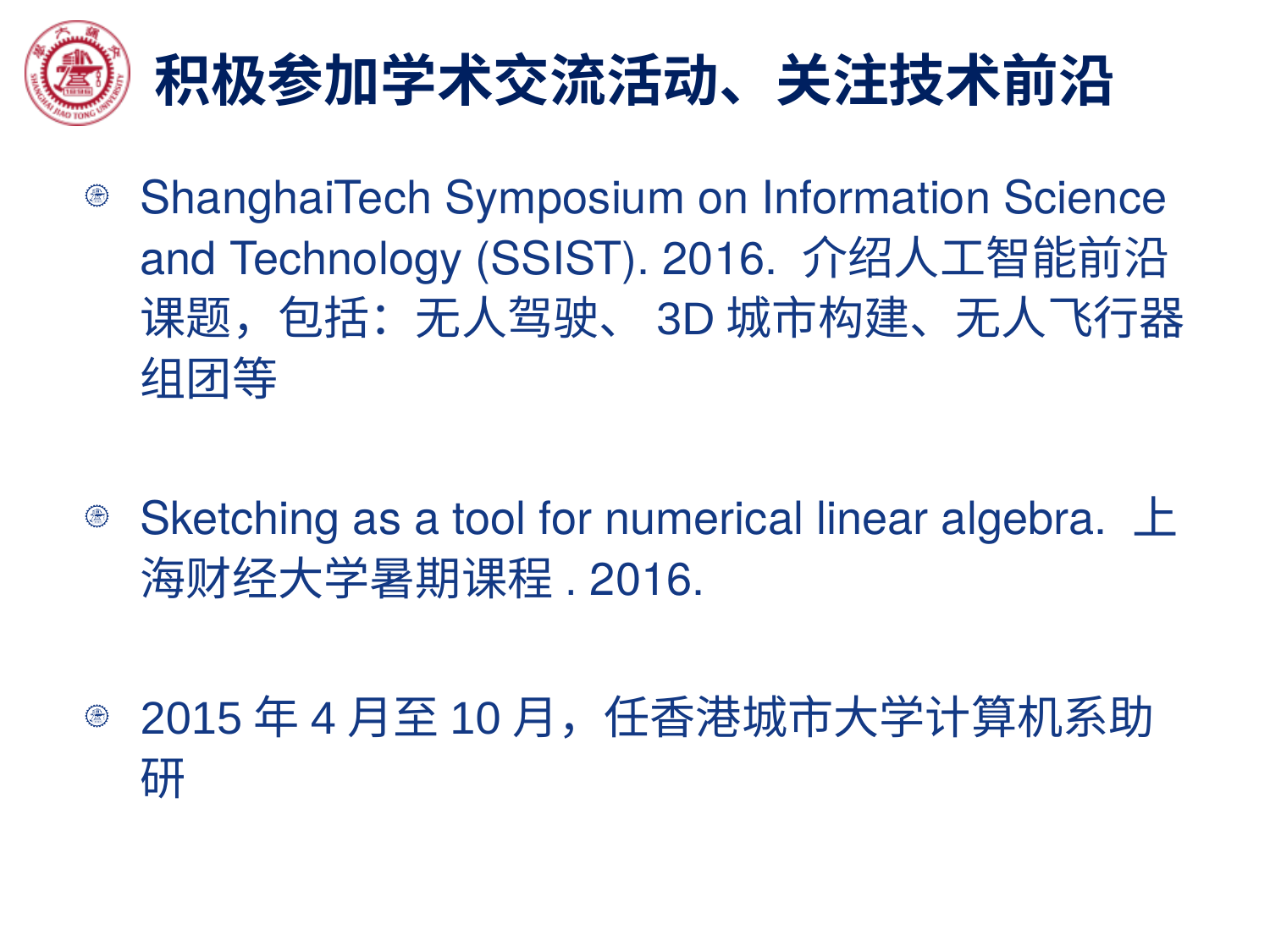

# 积极参加学术交流活动、关注技术前沿
ShanghaiTech Symposium on Information Science and Technology (SSIST). 2016. 介绍人工智能前沿课题，包括：无人驾驶、3D城市构建、无人飞行器组团等

Sketching as a tool for numerical linear algebra. 上海财经大学暑期课程. 2016.

2015年4月至10月，任香港城市大学计算机系助研